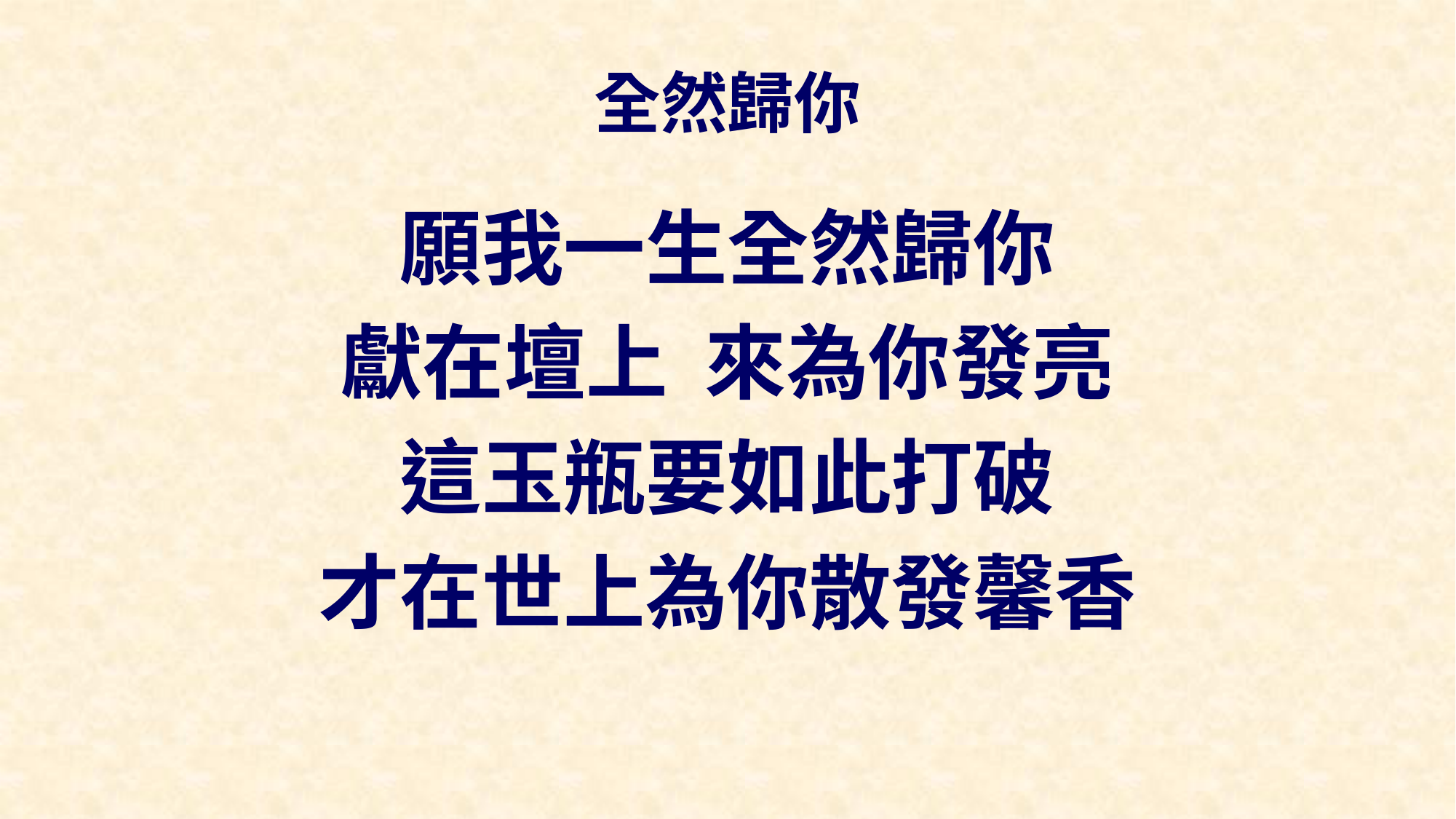

# 全然歸你
願我一生全然歸你
獻在壇上  來為你發亮
這玉瓶要如此打破
才在世上為你散發馨香